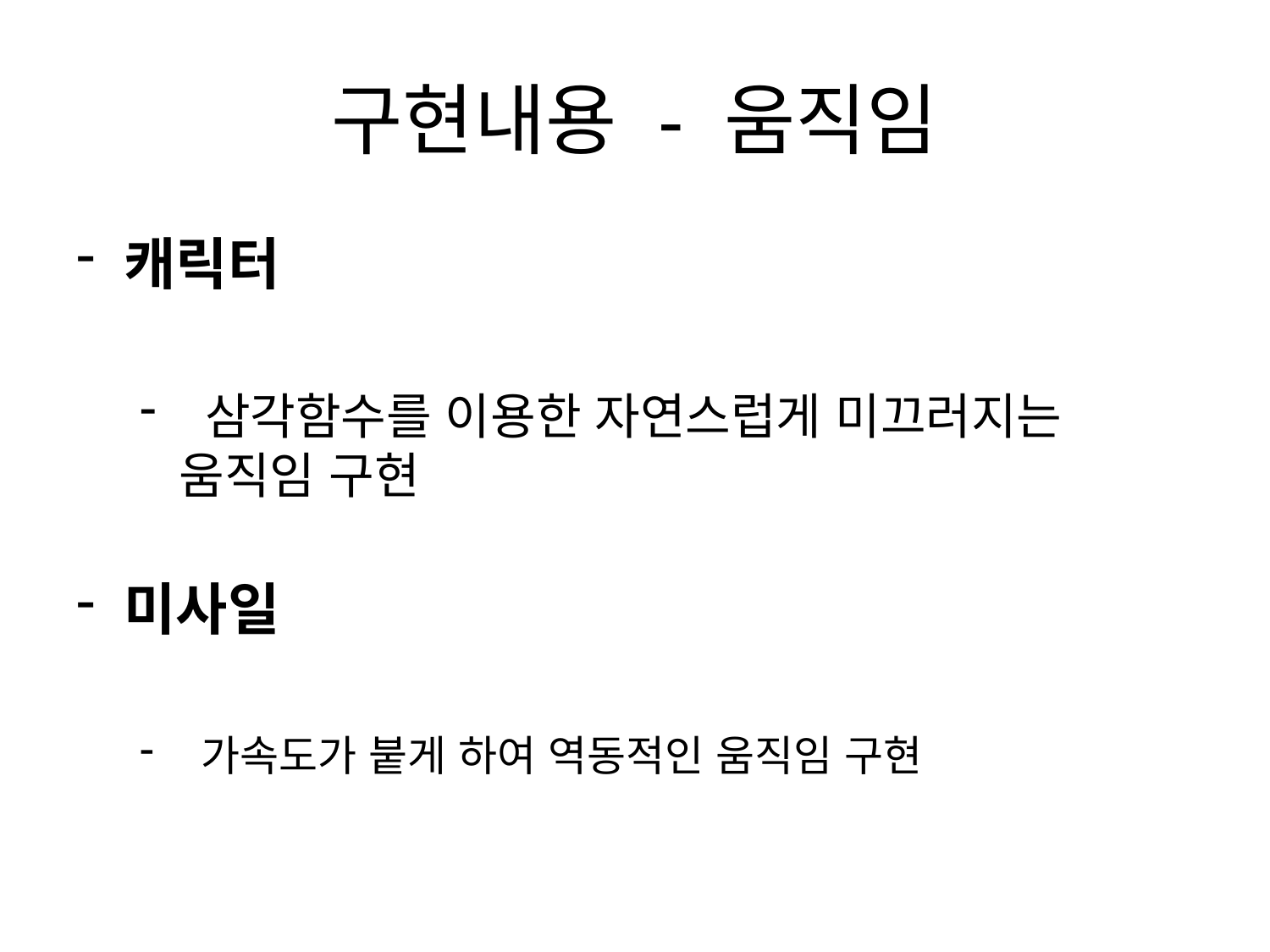

# 구현내용 - 움직임
캐릭터

 삼각함수를 이용한 자연스럽게 미끄러지는 움직임 구현

미사일

 가속도가 붙게 하여 역동적인 움직임 구현